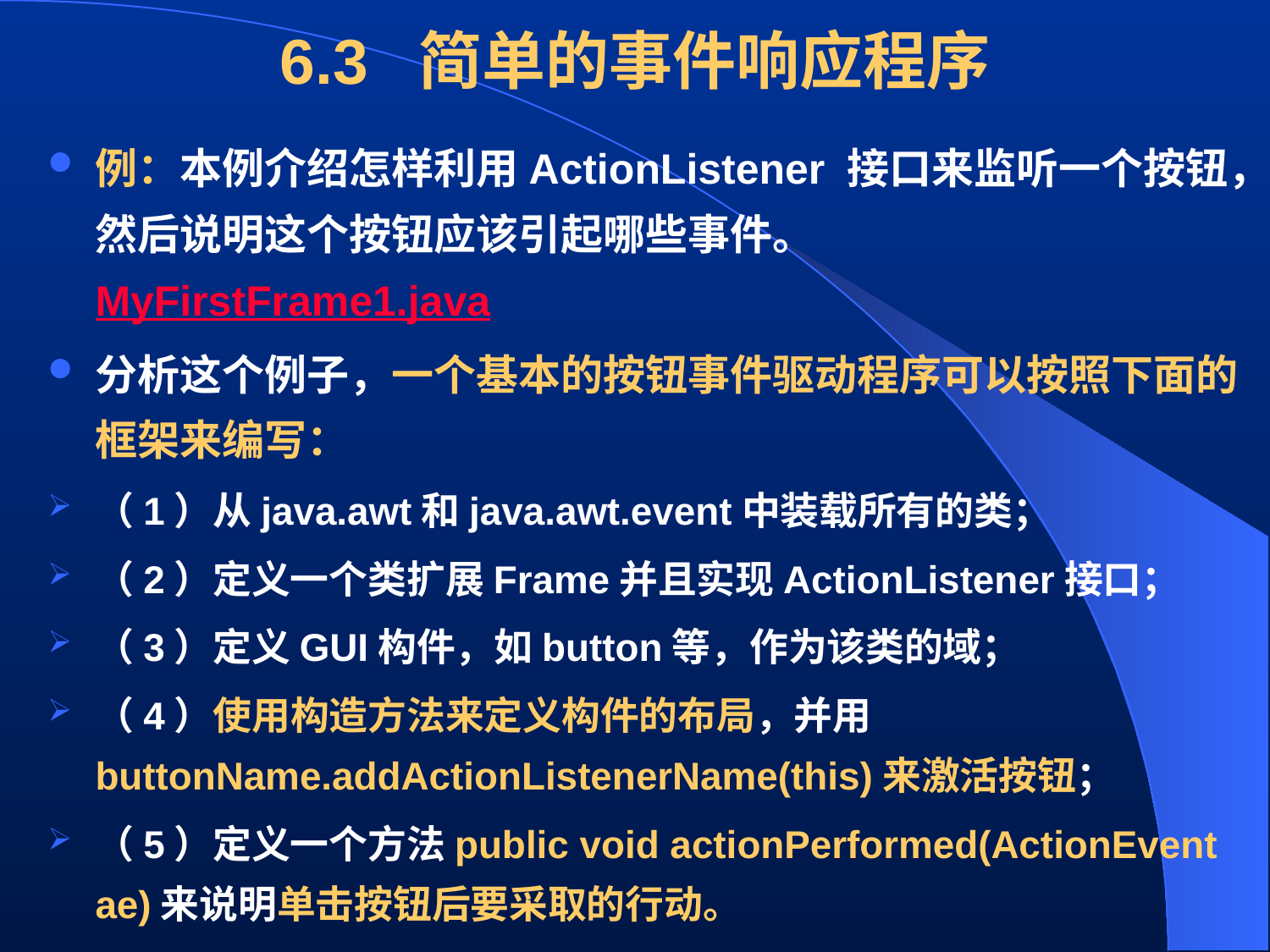

# 6.3  简单的事件响应程序
例：本例介绍怎样利用ActionListener 接口来监听一个按钮，然后说明这个按钮应该引起哪些事件。            MyFirstFrame1.java
分析这个例子，一个基本的按钮事件驱动程序可以按照下面的框架来编写：
（1）从java.awt和java.awt.event中装载所有的类；
（2）定义一个类扩展Frame并且实现ActionListener接口；
（3）定义GUI构件，如button等，作为该类的域；
（4）使用构造方法来定义构件的布局，并用buttonName.addActionListenerName(this)来激活按钮；
（5）定义一个方法public void actionPerformed(ActionEvent ae)来说明单击按钮后要采取的行动。